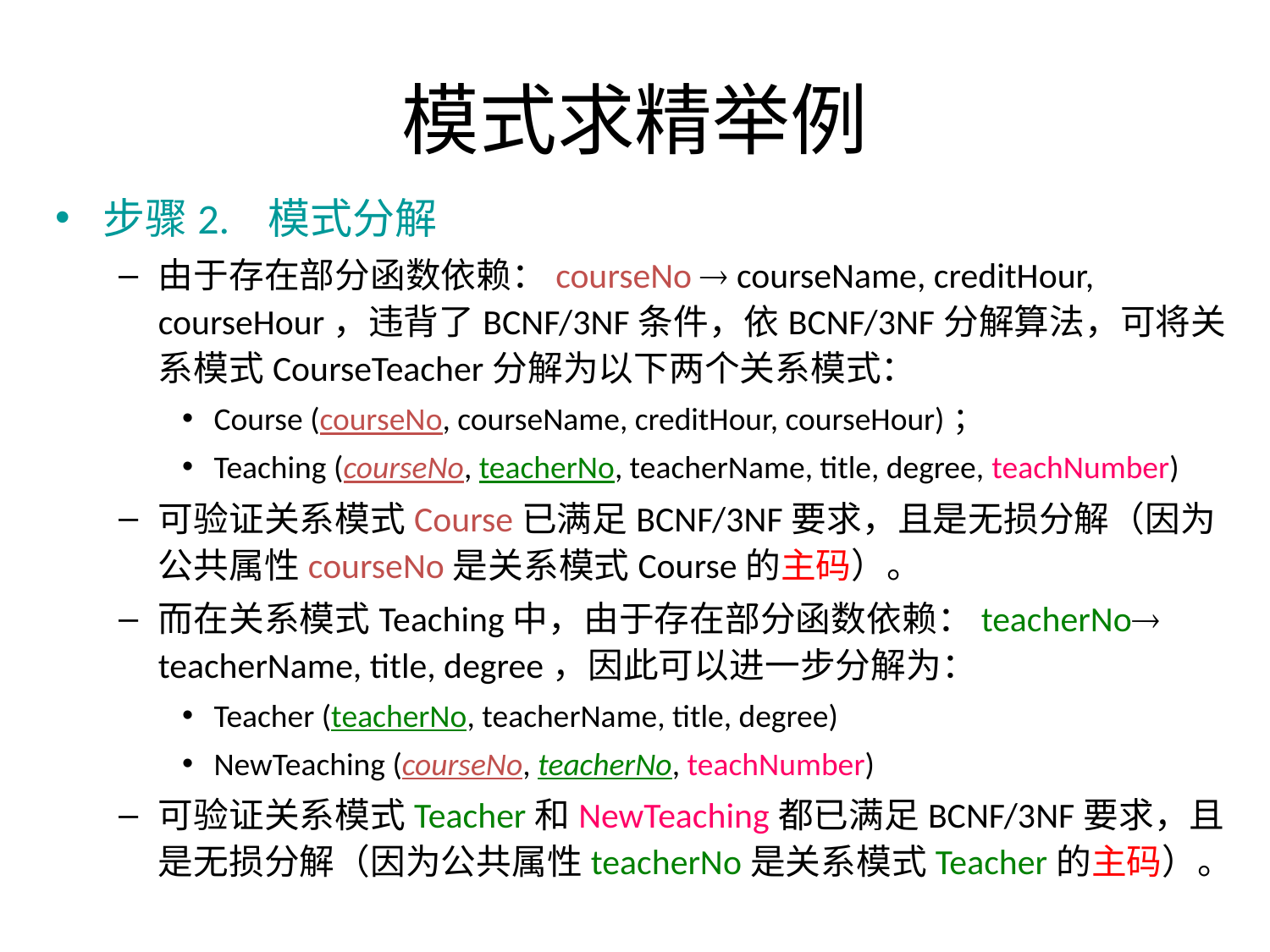

# 模式求精举例
步骤2.   模式分解
由于存在部分函数依赖：courseNo → courseName, creditHour, courseHour，违背了BCNF/3NF条件，依BCNF/3NF分解算法，可将关系模式CourseTeacher分解为以下两个关系模式：
Course (courseNo, courseName, creditHour, courseHour)；
Teaching (courseNo, teacherNo, teacherName, title, degree, teachNumber)
可验证关系模式Course已满足BCNF/3NF要求，且是无损分解（因为公共属性courseNo是关系模式Course的主码）。
而在关系模式Teaching中，由于存在部分函数依赖：teacherNo→ teacherName, title, degree，因此可以进一步分解为：
Teacher (teacherNo, teacherName, title, degree)
NewTeaching (courseNo, teacherNo, teachNumber)
可验证关系模式Teacher和NewTeaching都已满足BCNF/3NF要求，且是无损分解（因为公共属性teacherNo是关系模式Teacher的主码）。